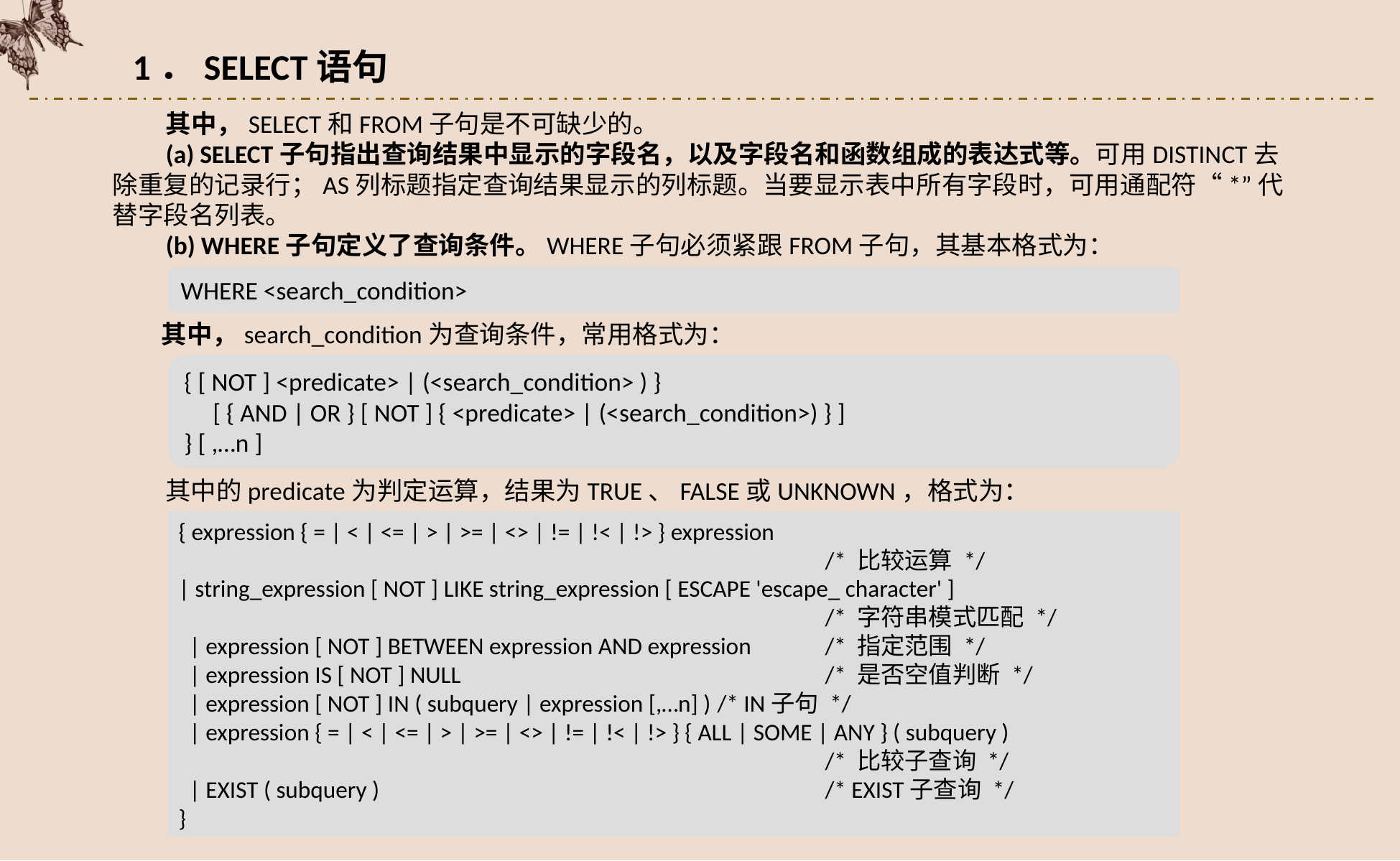

1．SELECT语句
其中，SELECT和FROM子句是不可缺少的。
(a) SELECT子句指出查询结果中显示的字段名，以及字段名和函数组成的表达式等。可用DISTINCT去除重复的记录行；AS列标题指定查询结果显示的列标题。当要显示表中所有字段时，可用通配符“*”代替字段名列表。
(b) WHERE子句定义了查询条件。WHERE子句必须紧跟FROM子句，其基本格式为：
WHERE <search_condition>
其中，search_condition为查询条件，常用格式为：
{ [ NOT ] <predicate> | (<search_condition> ) }
     [ { AND | OR } [ NOT ] { <predicate> | (<search_condition>) } ]
} [ ,…n ]
其中的predicate为判定运算，结果为TRUE、FALSE或UNKNOWN，格式为：
{ expression { = | < | <= | > | >= | <> | != | !< | !> } expression  										/* 比较运算 */
| string_expression [ NOT ] LIKE string_expression [ ESCAPE 'escape_ character' ]	   							/* 字符串模式匹配 */
  | expression [ NOT ] BETWEEN expression AND expression	/* 指定范围 */
  | expression IS [ NOT ] NULL                   			/* 是否空值判断 */
  | expression [ NOT ] IN ( subquery | expression [,…n] )	/* IN子句 */
  | expression { = | < | <= | > | >= | <> | != | !< | !> } { ALL | SOME | ANY } ( subquery )                              						/* 比较子查询 */
  | EXIST ( subquery )                            			/* EXIST子查询 */
}